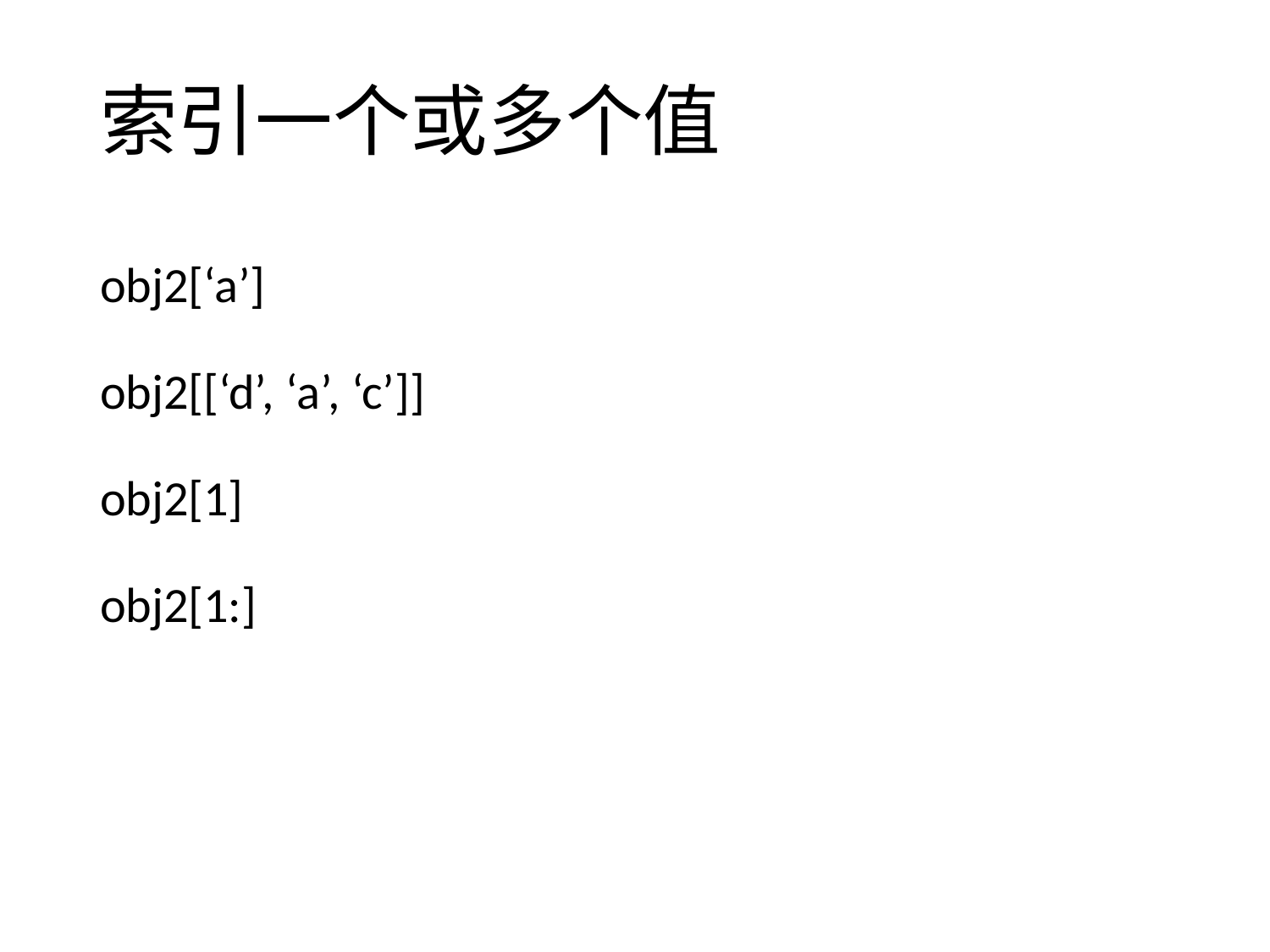

# 索引一个或多个值
obj2[‘a’]
obj2[[‘d’, ‘a’, ‘c’]]
obj2[1]
obj2[1:]